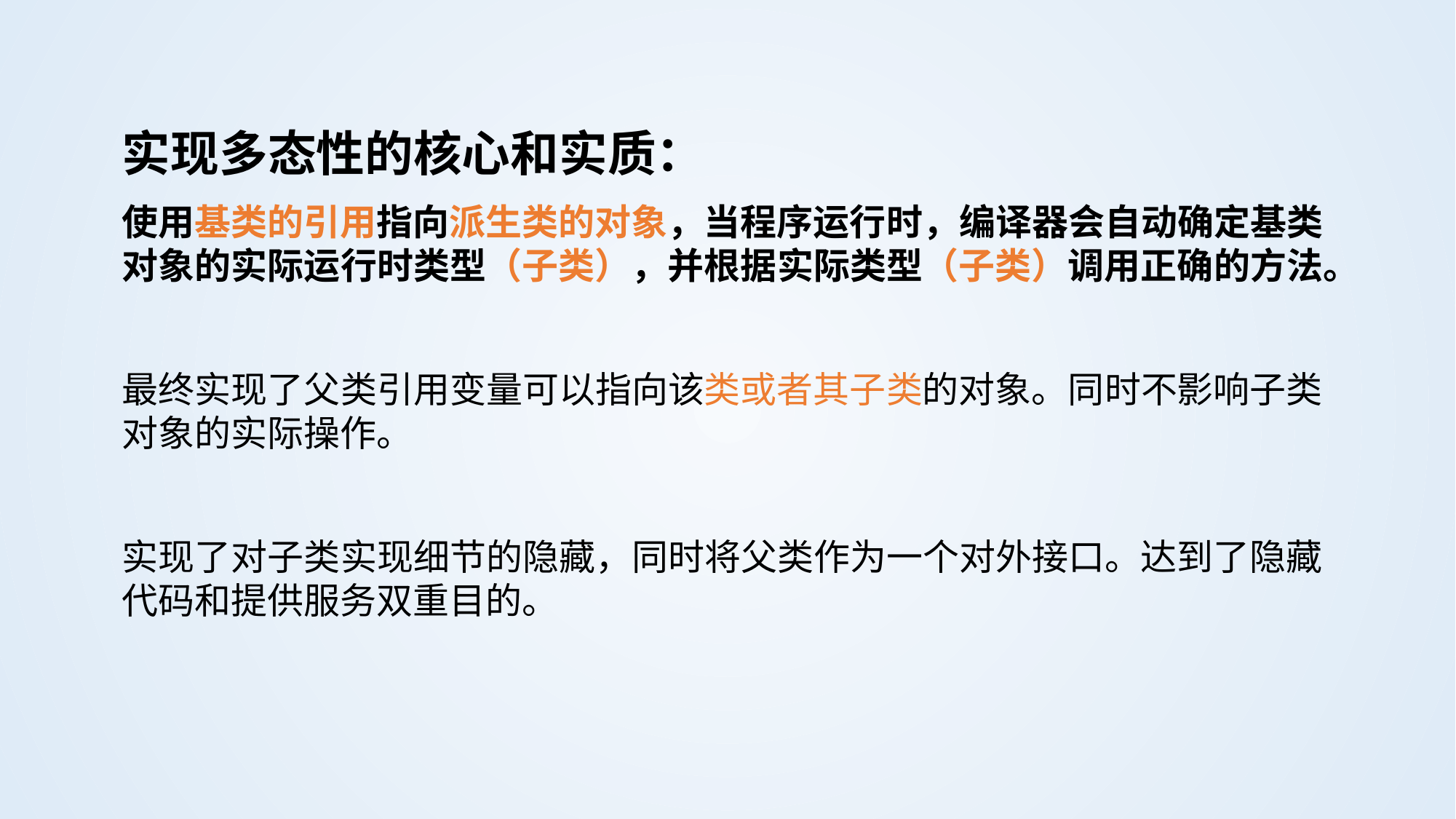

实现多态性的核心和实质：
使用基类的引用指向派生类的对象，当程序运行时，编译器会自动确定基类对象的实际运行时类型（子类），并根据实际类型（子类）调用正确的方法。

最终实现了父类引用变量可以指向该类或者其子类的对象。同时不影响子类对象的实际操作。

实现了对子类实现细节的隐藏，同时将父类作为一个对外接口。达到了隐藏代码和提供服务双重目的。